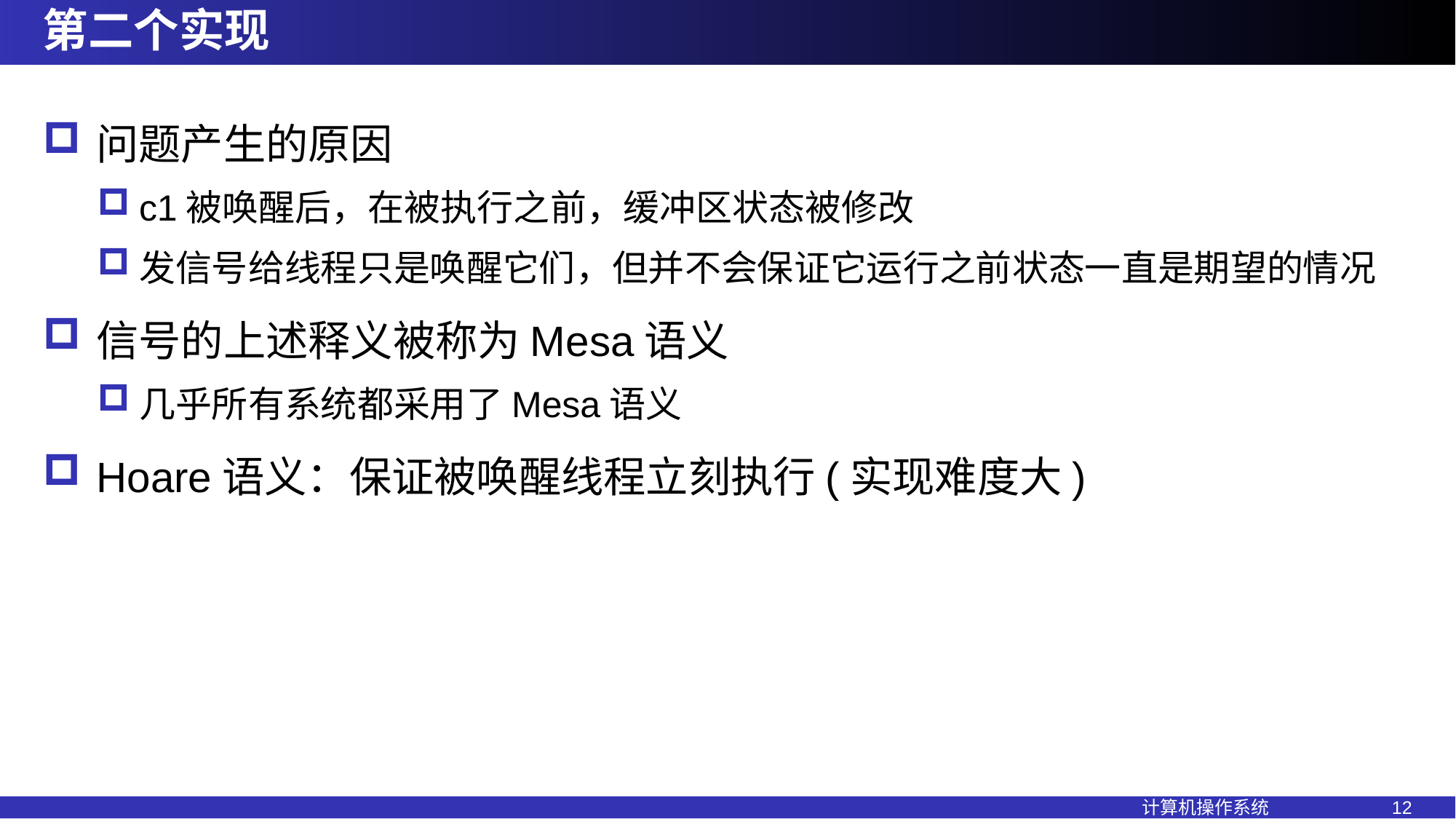

# 第二个实现
问题产生的原因
c1被唤醒后，在被执行之前，缓冲区状态被修改
发信号给线程只是唤醒它们，但并不会保证它运行之前状态一直是期望的情况
信号的上述释义被称为Mesa语义
几乎所有系统都采用了Mesa语义
Hoare语义：保证被唤醒线程立刻执行(实现难度大)

计算机操作系统                     12